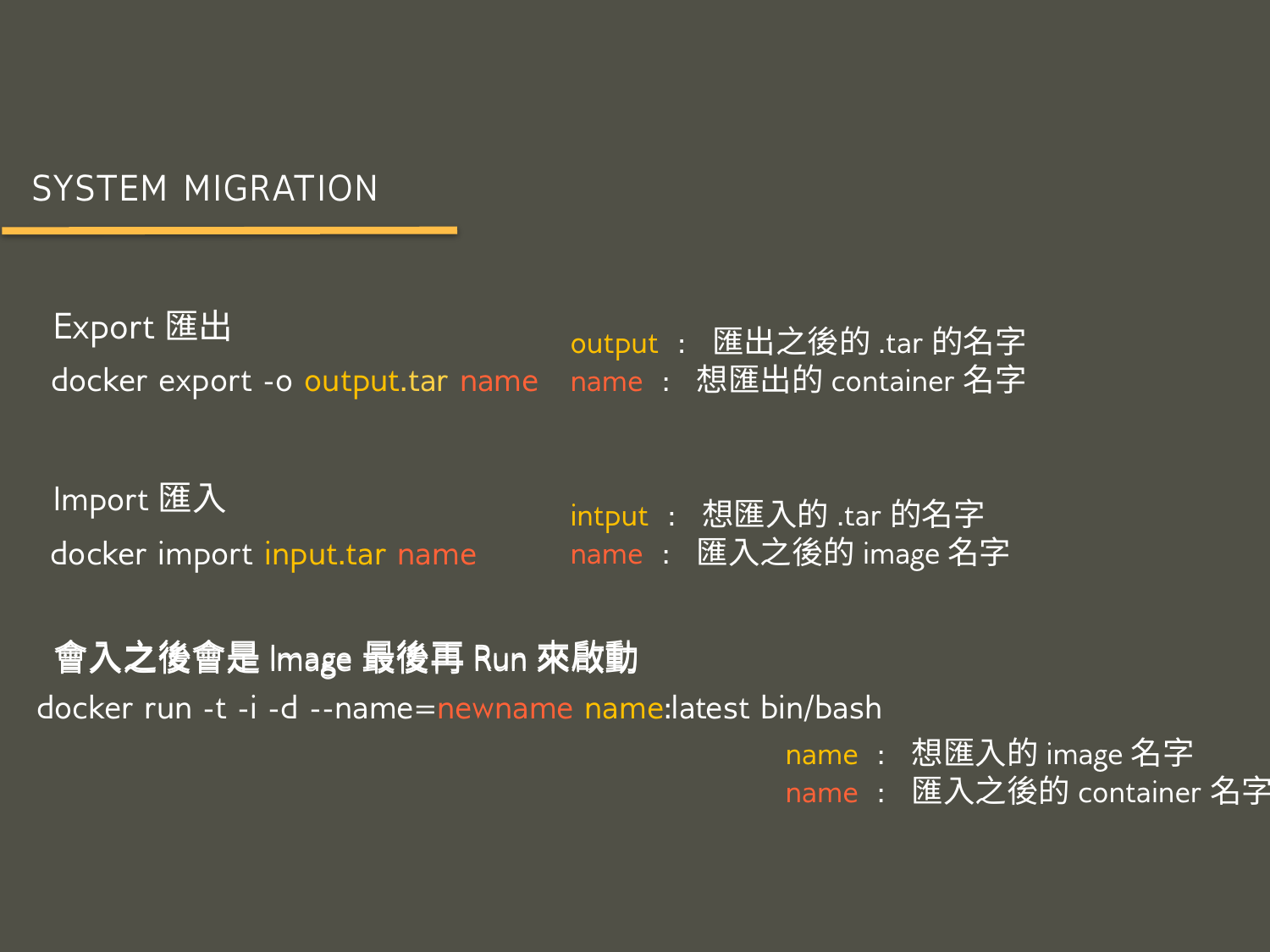

# System migration
Export匯出
output  :  匯出之後的.tar的名字
name  :  想匯出的container名字
docker export -o output.tar name
Import匯入
intput  :  想匯入的.tar的名字
name  :  匯入之後的image名字
docker import input.tar name
會入之後會是Image最後再Run來啟動
會入之後會是Image最後再Run來啟動
docker run -t -i -d --name=newname name:latest bin/bash
name  :  想匯入的image名字
name  :  匯入之後的container名字